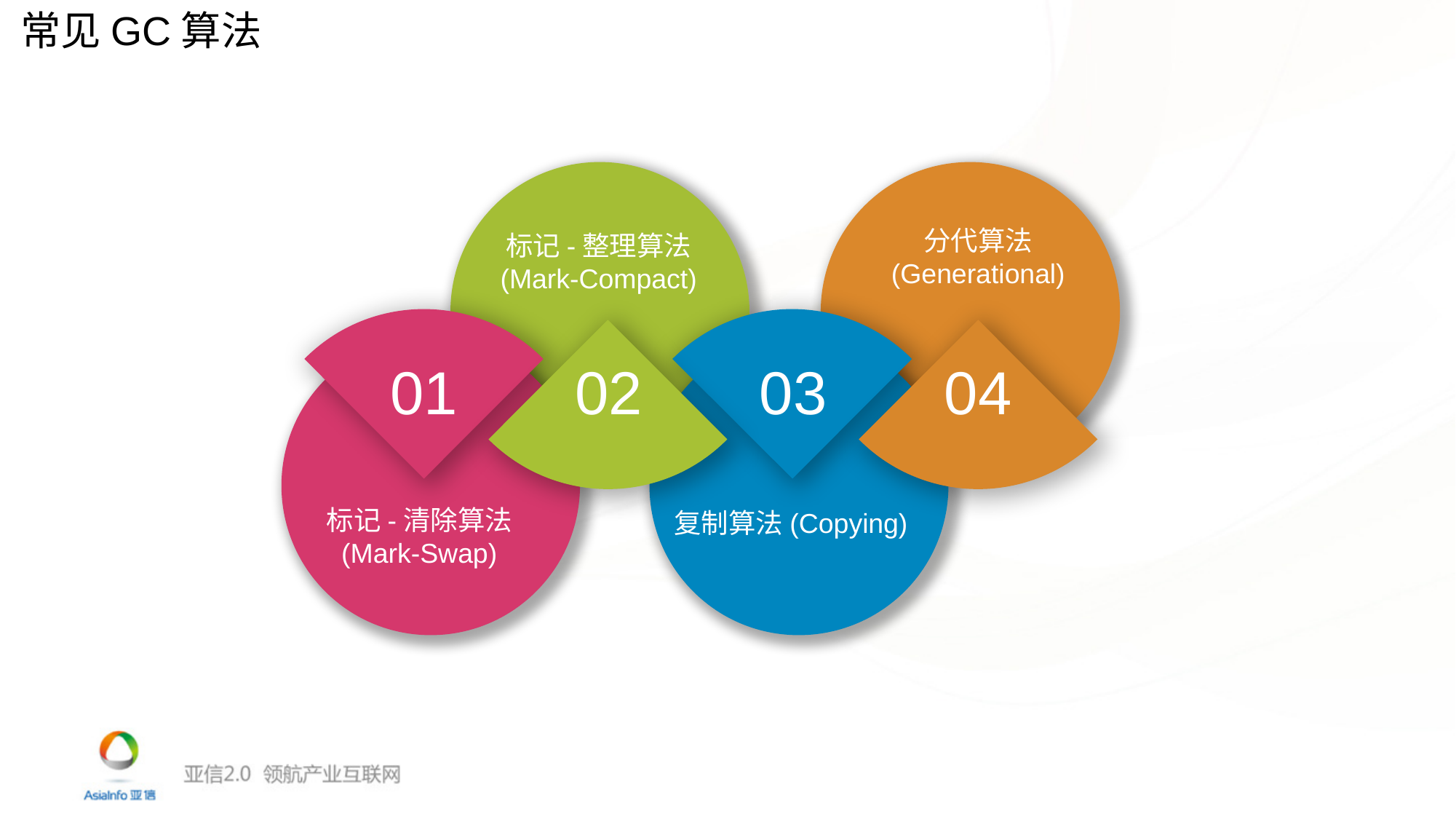

常见GC算法

分代算法
(Generational)
标记-整理算法
(Mark-Compact)

01
02
03
04
标记-清除算法
(Mark-Swap)
复制算法(Copying)